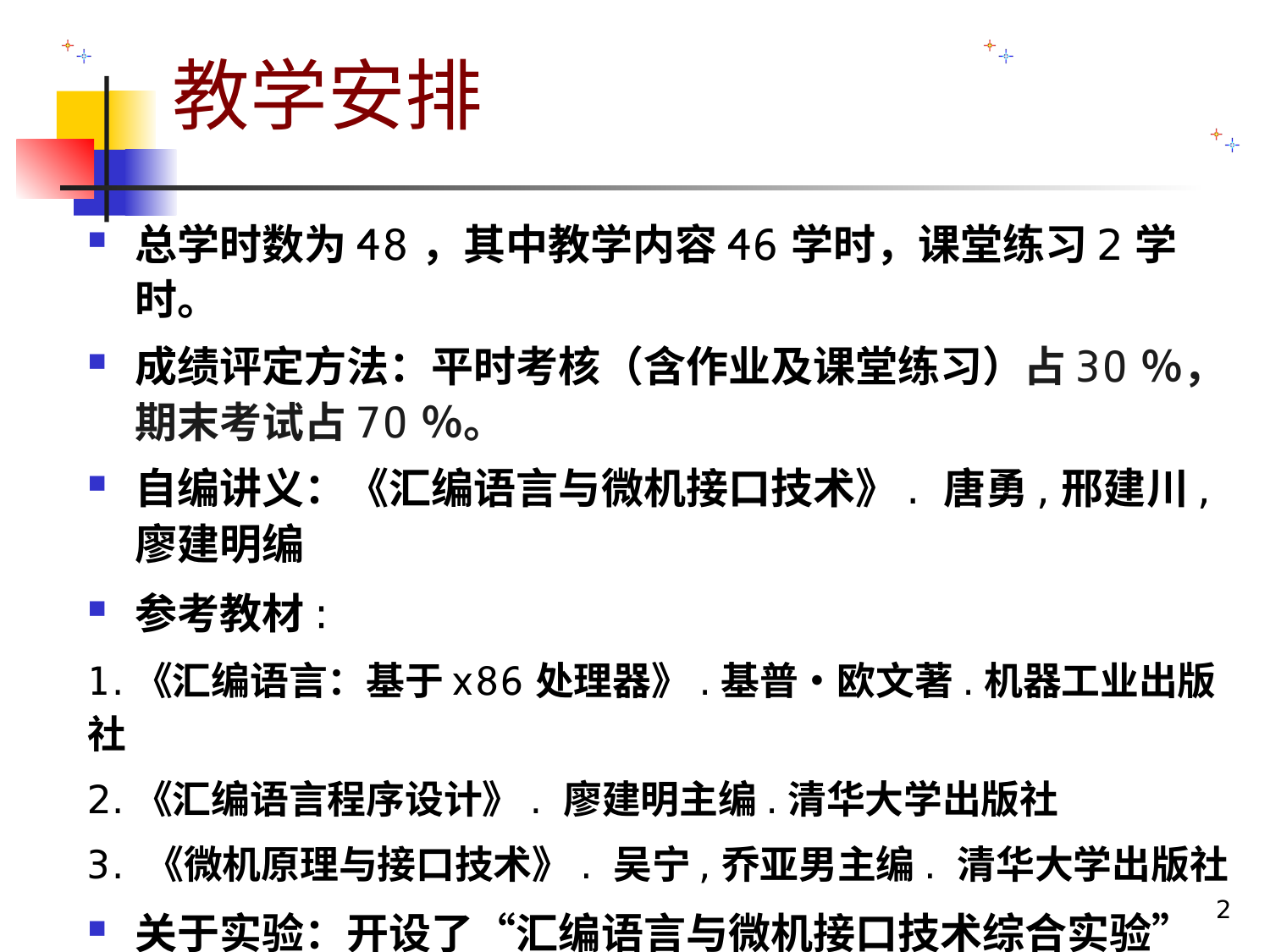

# 教学安排
总学时数为48，其中教学内容46学时，课堂练习2学时。
成绩评定方法：平时考核（含作业及课堂练习）占30％，期末考试占70％。
自编讲义：《汇编语言与微机接口技术》. 唐勇,邢建川,廖建明编
参考教材:
1.《汇编语言：基于x86处理器》.基普•欧文著.机器工业出版社
2.《汇编语言程序设计》. 廖建明主编.清华大学出版社
3. 《微机原理与接口技术》. 吴宁,乔亚男主编. 清华大学出版社
关于实验：开设了“汇编语言与微机接口技术综合实验”课程，16学时，可以选修。

2